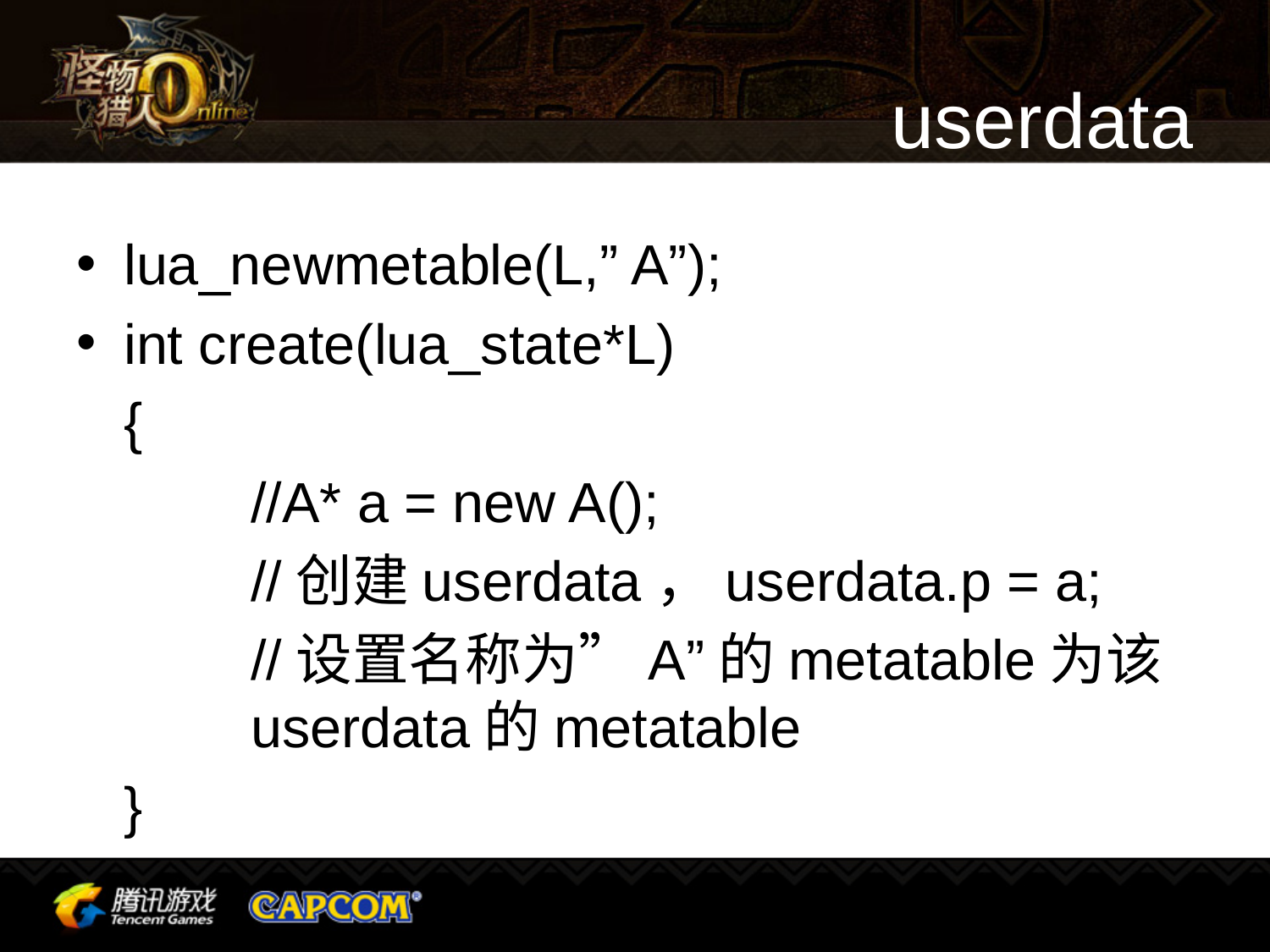

# userdata
lua_newmetable(L,” A”);
int create(lua_state*L)
	{
		//A* a = new A();
		//创建userdata，userdata.p = a;
		//设置名称为”A”的metatable为该	userdata的metatable
	}